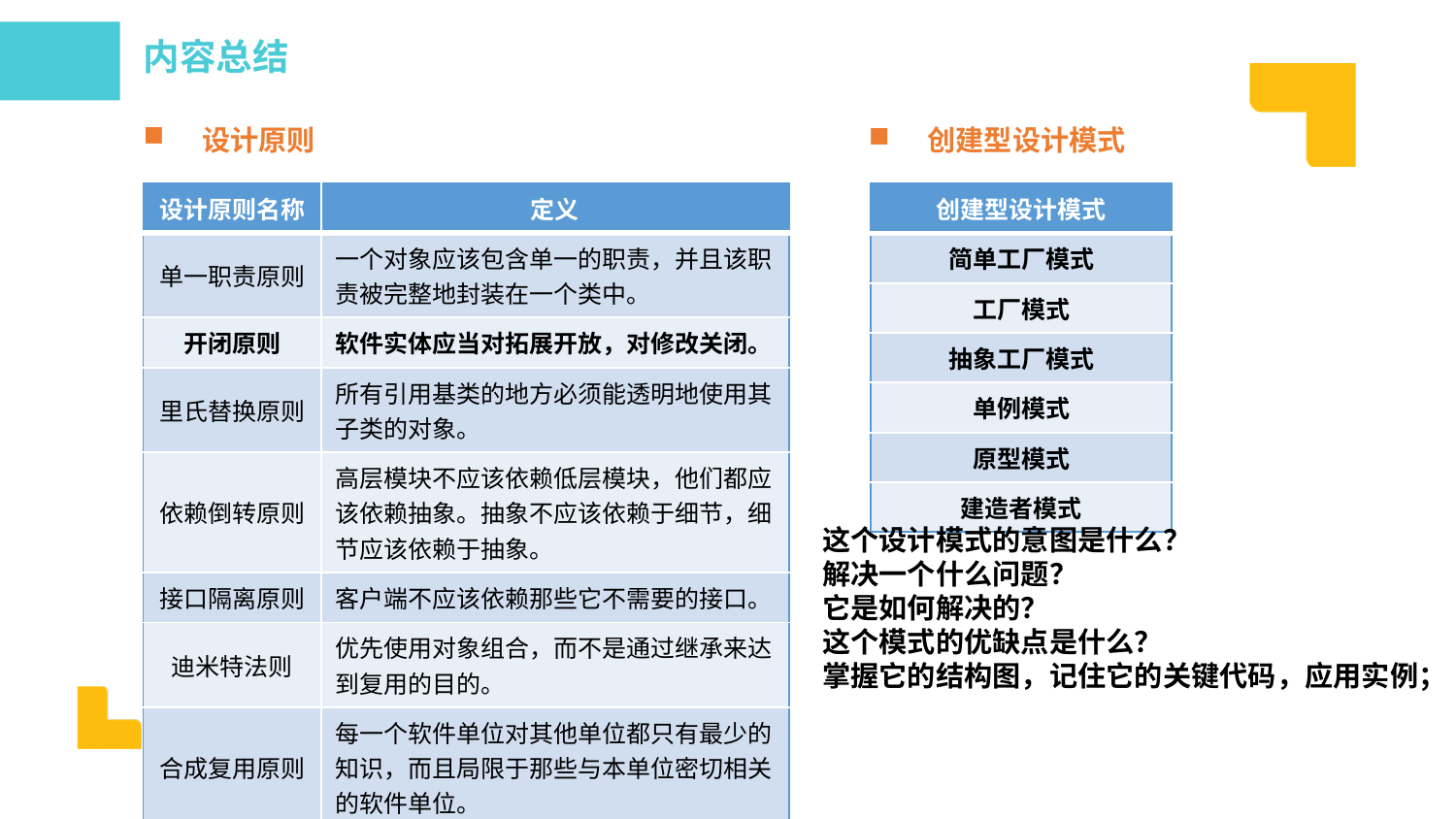

内容总结
 设计原则
 创建型设计模式
| 设计原则名称 | 定义 |
| --- | --- |
| 单一职责原则 | 一个对象应该包含单一的职责，并且该职责被完整地封装在一个类中。 |
| 开闭原则 | 软件实体应当对拓展开放，对修改关闭。 |
| 里氏替换原则 | 所有引用基类的地方必须能透明地使用其子类的对象。 |
| 依赖倒转原则 | 高层模块不应该依赖低层模块，他们都应该依赖抽象。抽象不应该依赖于细节，细节应该依赖于抽象。 |
| 接口隔离原则 | 客户端不应该依赖那些它不需要的接口。 |
| 迪米特法则 | 优先使用对象组合，而不是通过继承来达到复用的目的。 |
| 合成复用原则 | 每一个软件单位对其他单位都只有最少的知识，而且局限于那些与本单位密切相关的软件单位。 |
| 创建型设计模式 |
| --- |
| 简单工厂模式 |
| 工厂模式 |
| 抽象工厂模式 |
| 单例模式 |
| 原型模式 |
| 建造者模式 |
这个设计模式的意图是什么？
解决一个什么问题？
它是如何解决的？
这个模式的优缺点是什么？
掌握它的结构图，记住它的关键代码，应用实例；